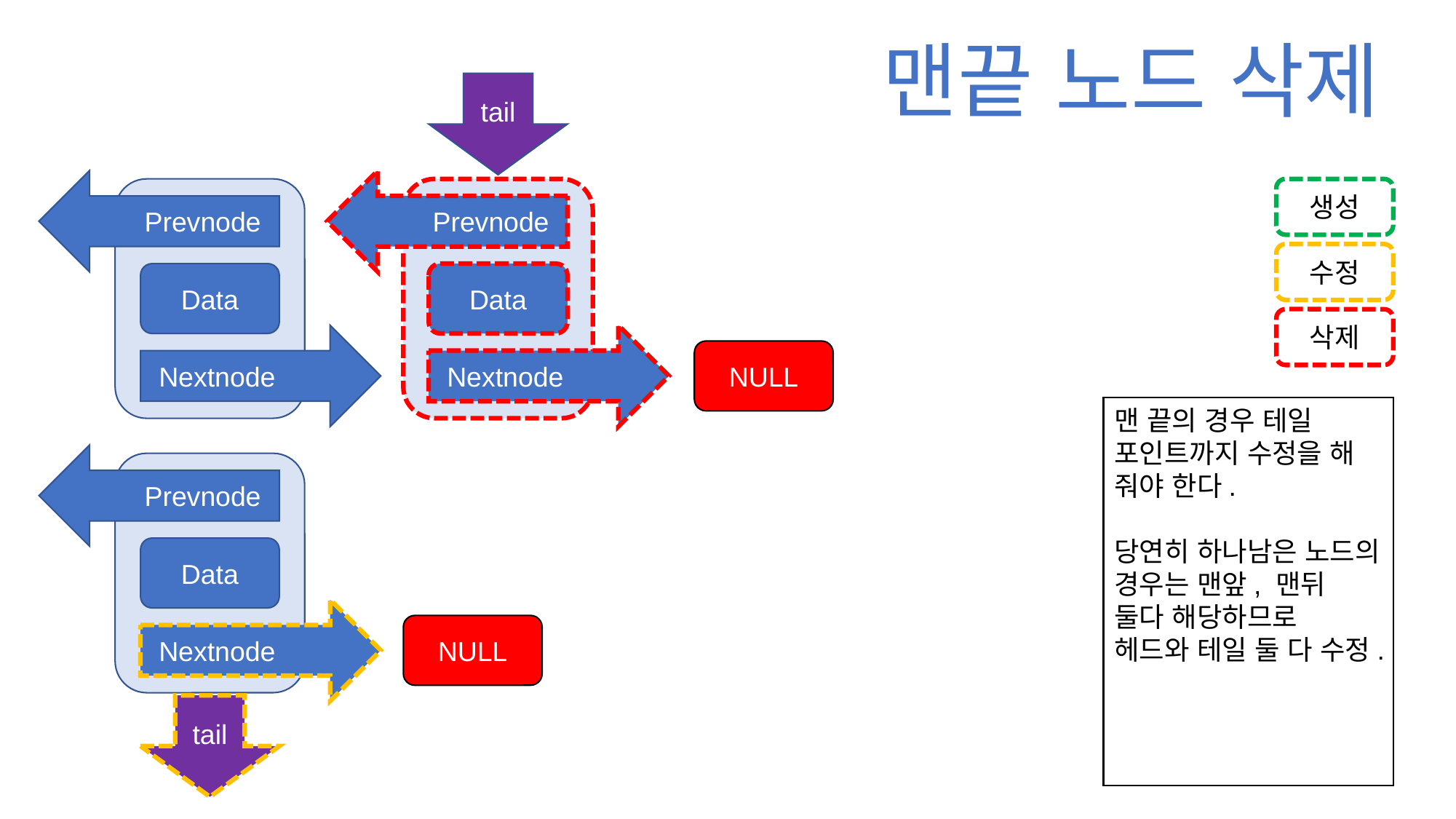

맨끝 노드 삭제
tail
Prevnode
Prevnode

생성
수정
Data
Data
삭제
 Nextnode
 Nextnode
NULL
맨 끝의 경우 테일 포인트까지 수정을 해 줘야 한다.

당연히 하나남은 노드의 경우는 맨앞, 맨뒤 둘다 해당하므로
헤드와 테일 둘 다 수정.
Prevnode

Data
 Nextnode
NULL
tail